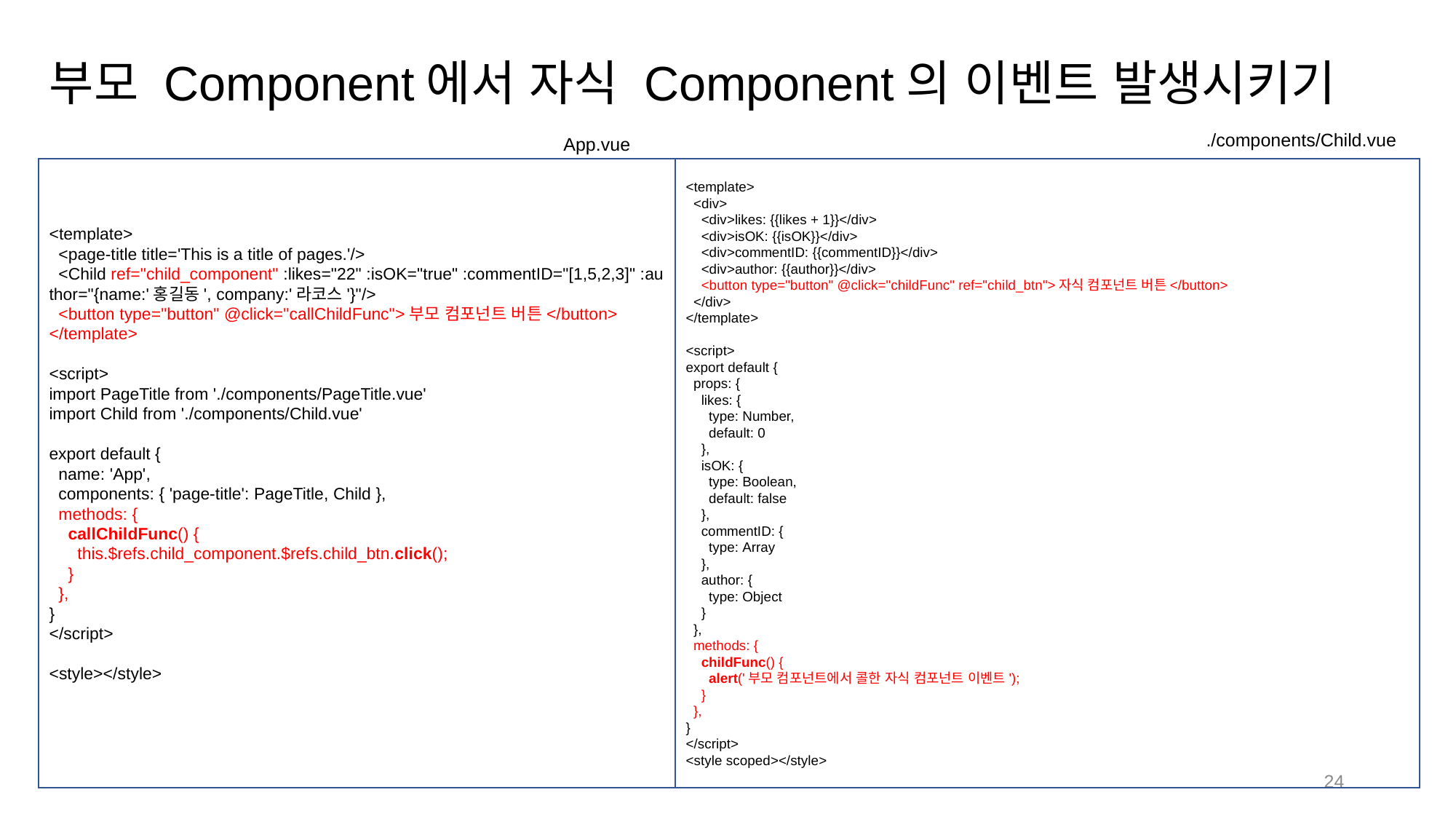

# 부모 Component에서 자식 Component의 이벤트 발생시키기
./components/Child.vue
App.vue
<template>
  <page-title title='This is a title of pages.'/>
  <Child ref="child_component" :likes="22" :isOK="true" :commentID="[1,5,2,3]" :author="{name:'홍길동', company:'라코스'}"/>
  <button type="button" @click="callChildFunc">부모 컴포넌트 버튼</button>
</template>
<script>
import PageTitle from './components/PageTitle.vue'
import Child from './components/Child.vue'
export default {
  name: 'App',
  components: { 'page-title': PageTitle, Child },
  methods: {
    callChildFunc() {
      this.$refs.child_component.$refs.child_btn.click();
    }
  },
}
</script>
<style></style>

<template>
  <div>
    <div>likes: {{likes + 1}}</div>
    <div>isOK: {{isOK}}</div>
    <div>commentID: {{commentID}}</div>
    <div>author: {{author}}</div>
    <button type="button" @click="childFunc" ref="child_btn">자식 컴포넌트 버튼</button>
  </div>
</template>
<script>
export default {
  props: {
    likes: {
      type: Number,
      default: 0
    },
    isOK: {
      type: Boolean,
      default: false
    },
    commentID: {
      type: Array
    },
    author: {
      type: Object
    }
  },
  methods: {
    childFunc() {
      alert('부모 컴포넌트에서 콜한 자식 컴포넌트 이벤트');
    }
  },
}
</script>
<style scoped></style>
24